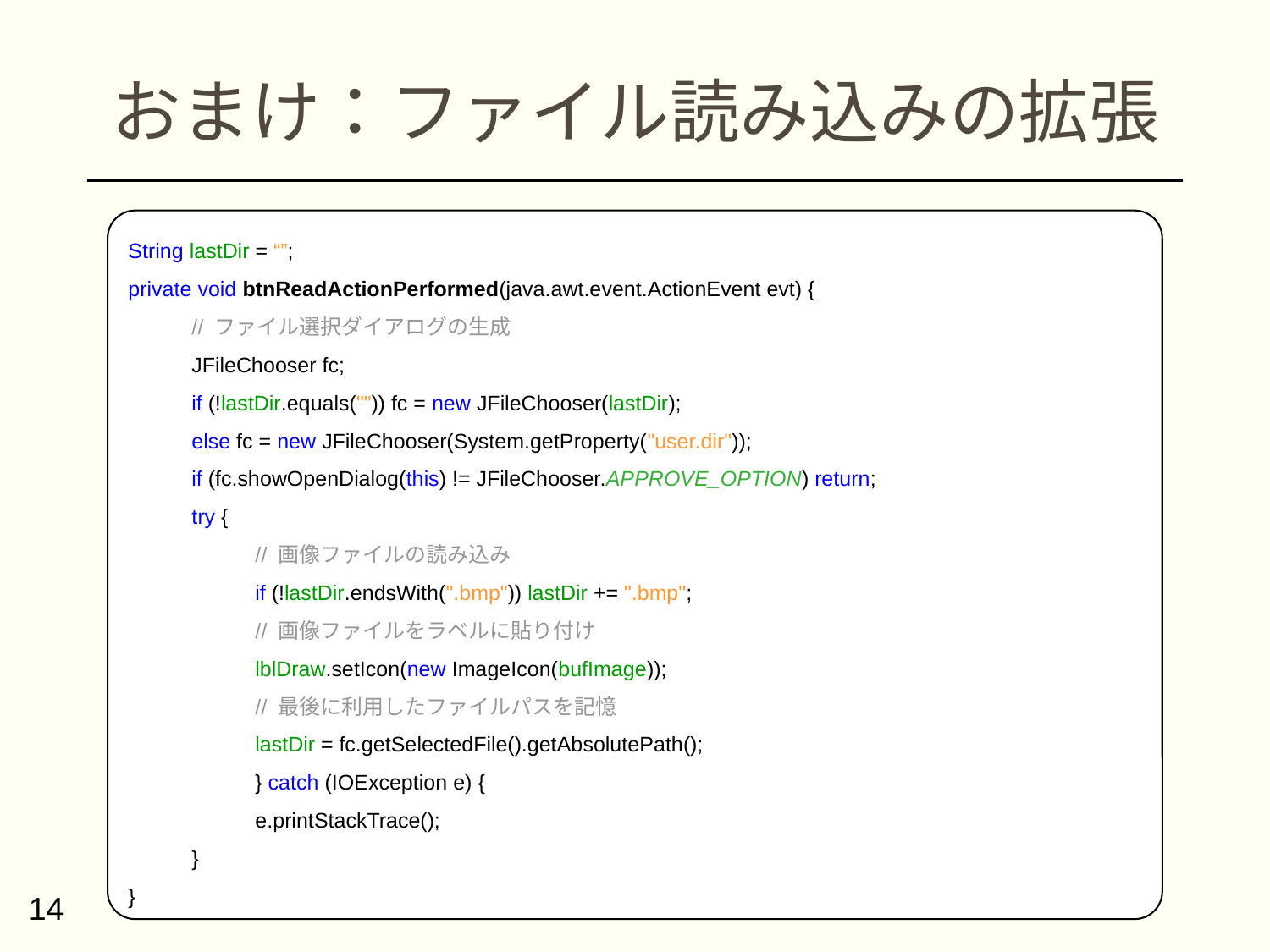

# おまけ：ファイル読み込みの拡張
String lastDir = “”;
private void btnReadActionPerformed(java.awt.event.ActionEvent evt) {
// ファイル選択ダイアログの生成
JFileChooser fc;
if (!lastDir.equals("")) fc = new JFileChooser(lastDir);
else fc = new JFileChooser(System.getProperty("user.dir"));
if (fc.showOpenDialog(this) != JFileChooser.APPROVE_OPTION) return;
try {
// 画像ファイルの読み込み
if (!lastDir.endsWith(".bmp")) lastDir += ".bmp";
// 画像ファイルをラベルに貼り付け
lblDraw.setIcon(new ImageIcon(bufImage));
// 最後に利用したファイルパスを記憶
lastDir = fc.getSelectedFile().getAbsolutePath();
} catch (IOException e) {
e.printStackTrace();
}
}
14